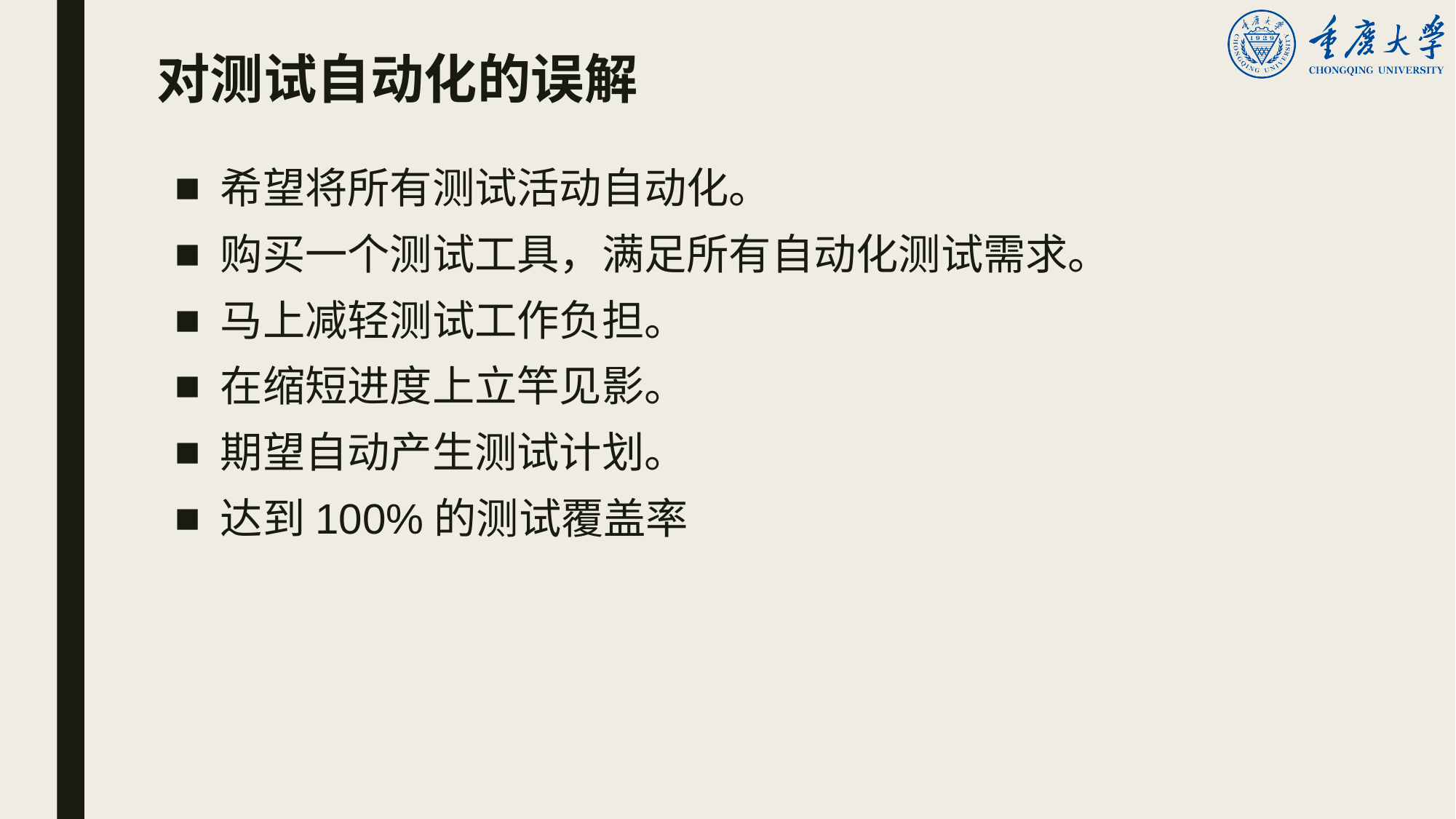

# 对测试自动化的误解
希望将所有测试活动自动化。
购买一个测试工具，满足所有自动化测试需求。
马上减轻测试工作负担。
在缩短进度上立竿见影。
期望自动产生测试计划。
达到100%的测试覆盖率